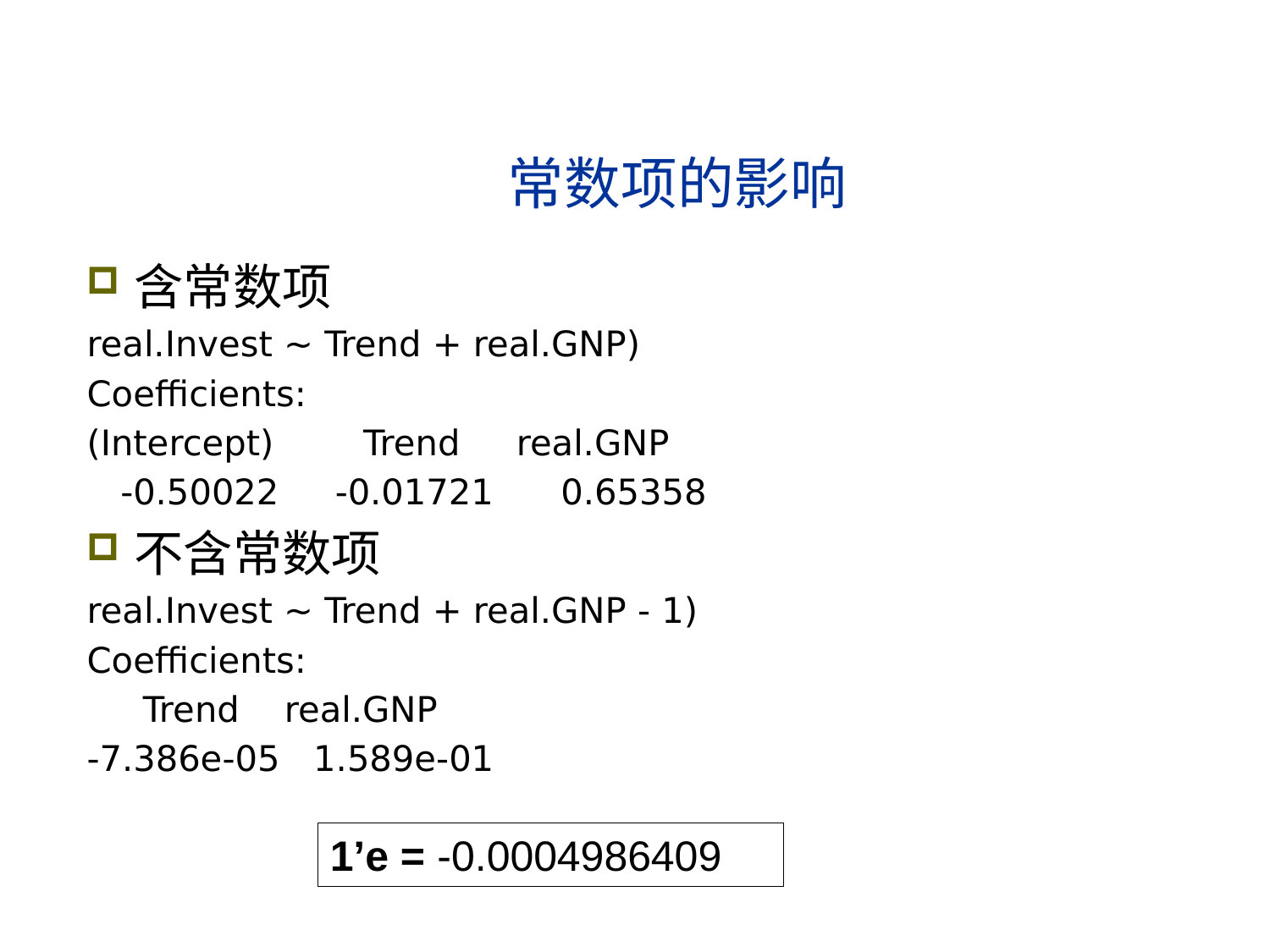

# 常数项的影响
含常数项
real.Invest ~ Trend + real.GNP)
Coefficients:
(Intercept)        Trend     real.GNP
   -0.50022     -0.01721      0.65358
不含常数项
real.Invest ~ Trend + real.GNP - 1)
Coefficients:
     Trend    real.GNP
-7.386e-05   1.589e-01
1’e = -0.0004986409